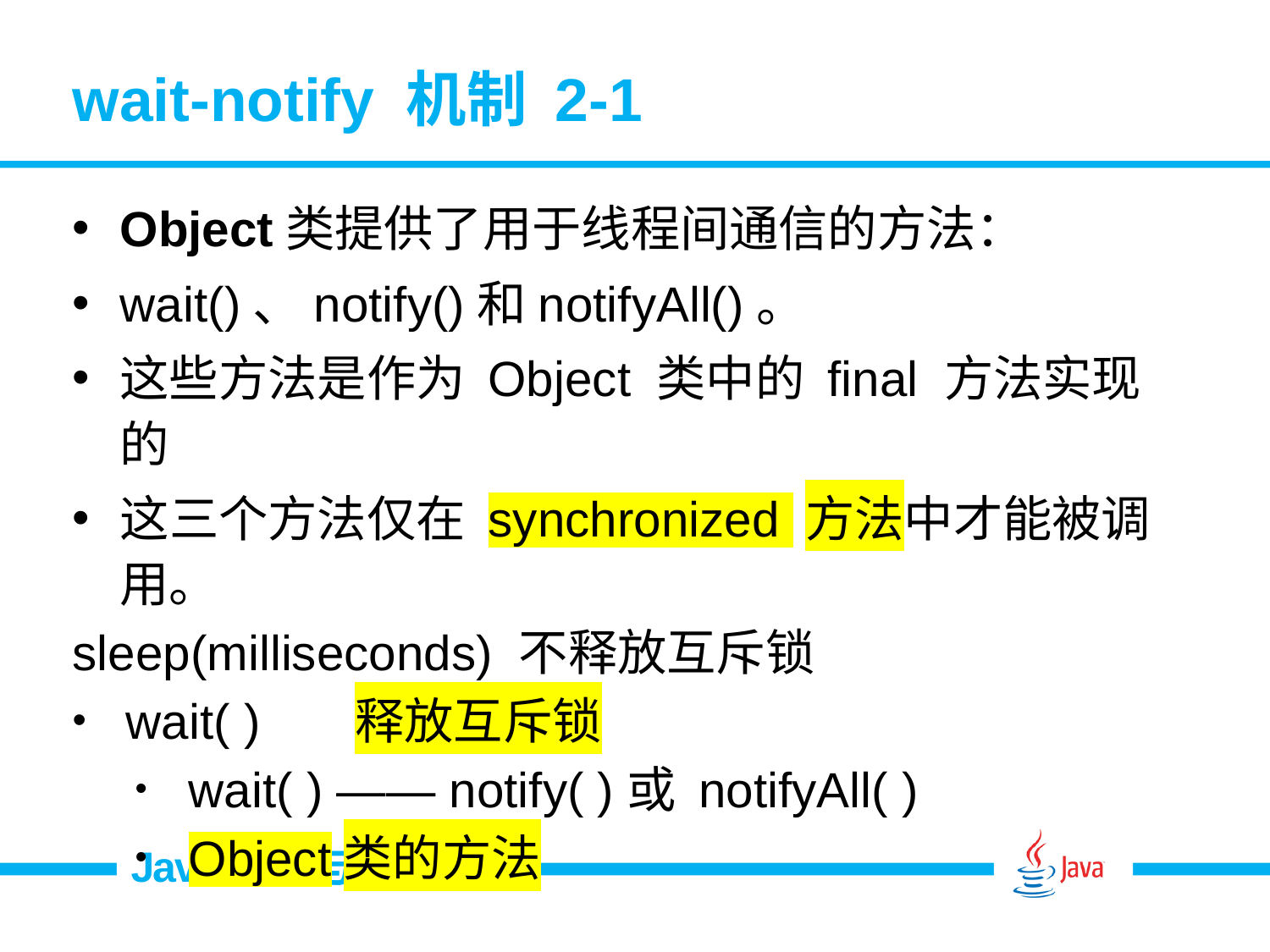

# wait-notify 机制 2-1
Object类提供了用于线程间通信的方法：
wait()、notify()和notifyAll()。
这些方法是作为 Object 类中的 final 方法实现的
这三个方法仅在 synchronized 方法中才能被调用。
sleep(milliseconds) 不释放互斥锁
wait( )      释放互斥锁
wait( ) —— notify( )或 notifyAll( )
Object类的方法